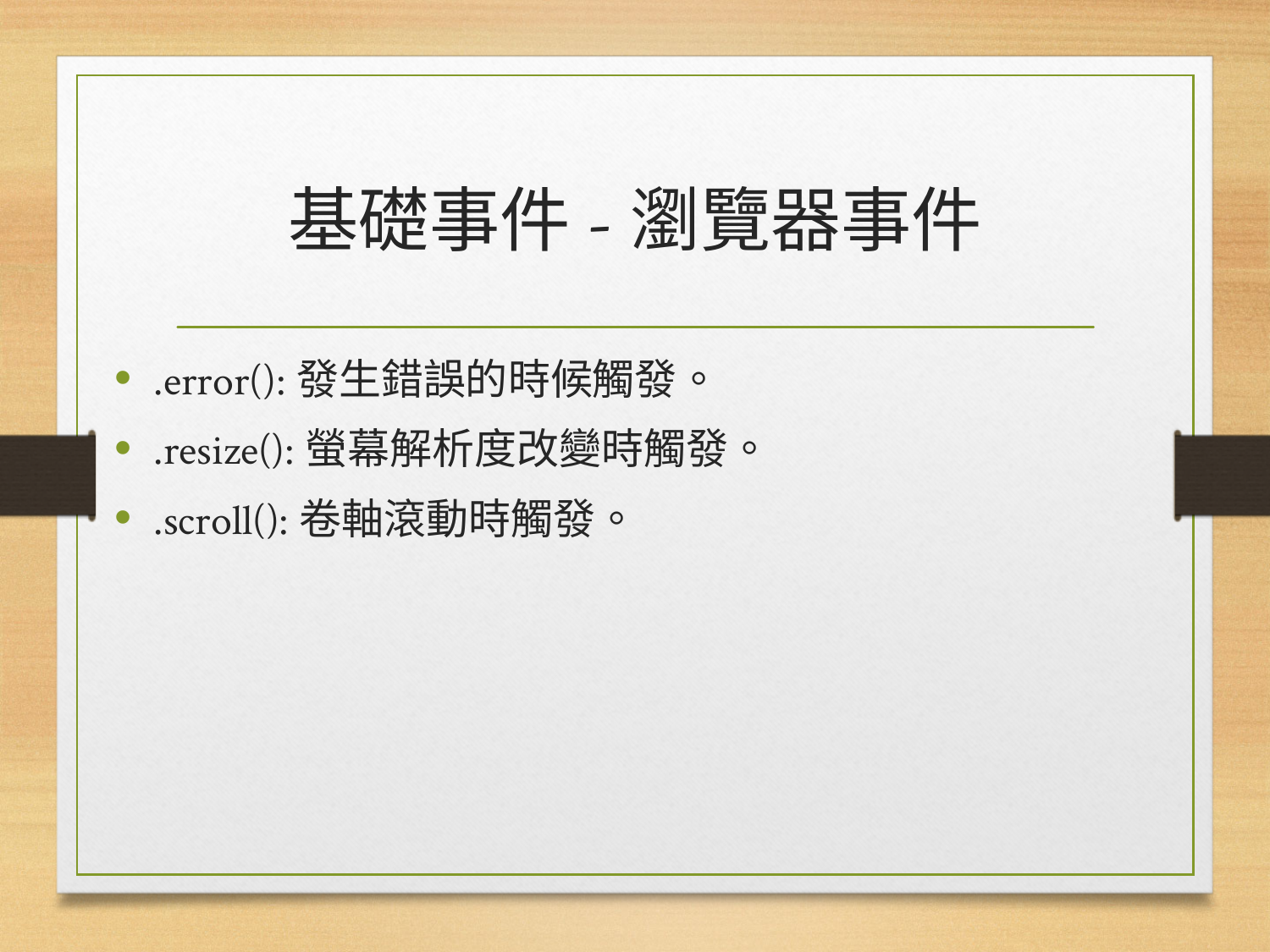

# 基礎事件-瀏覽器事件
.error():發生錯誤的時候觸發。
.resize():螢幕解析度改變時觸發。
.scroll():卷軸滾動時觸發。